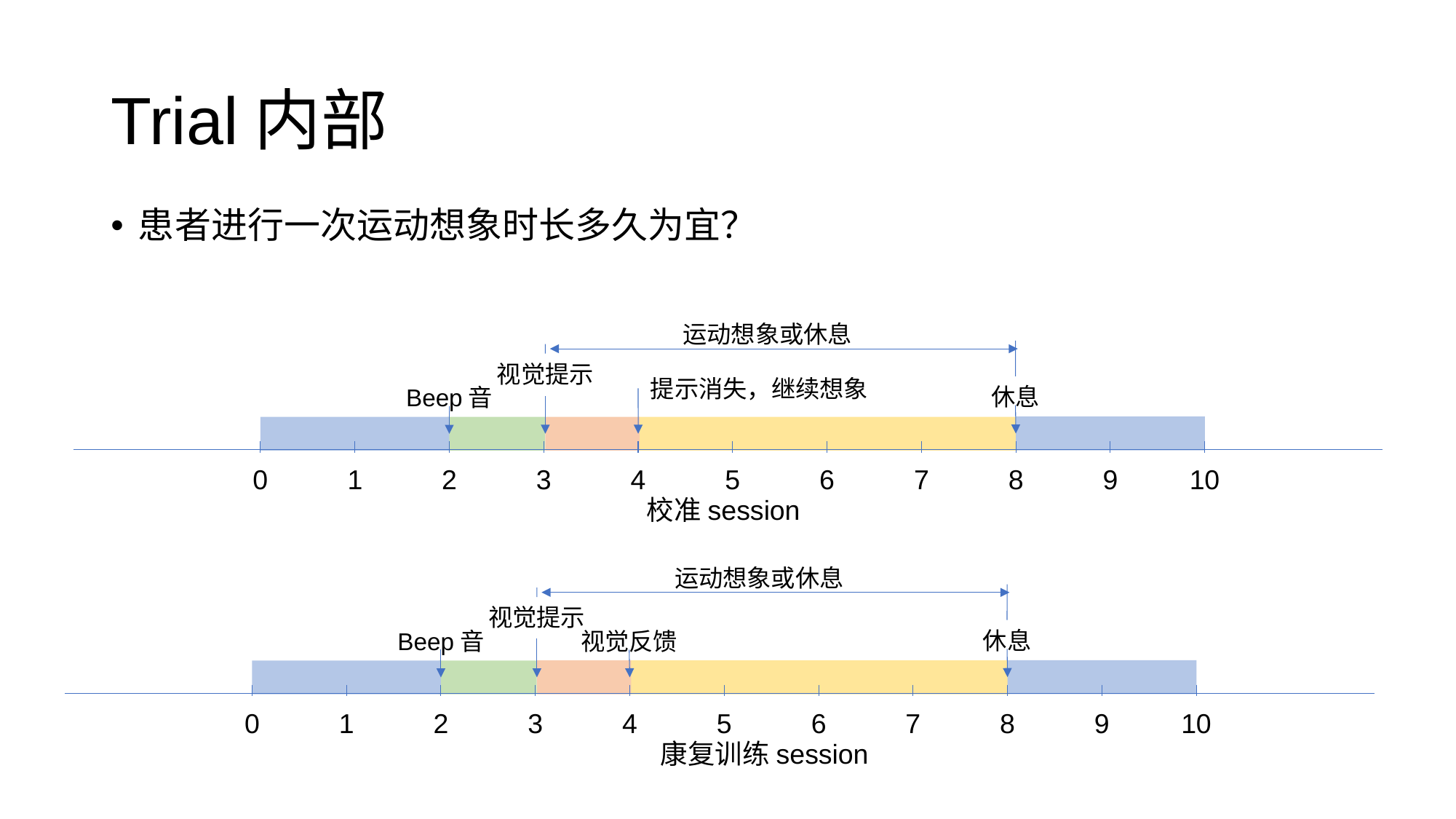

# Trial内部
患者进行一次运动想象时长多久为宜？
运动想象或休息
视觉提示
提示消失，继续想象
休息
Beep音

0
1
2
3
4
5
6
7
8
9
10
校准session
运动想象或休息
视觉提示
休息
Beep音
视觉反馈

0
1
2
3
4
5
6
7
8
9
10
康复训练session